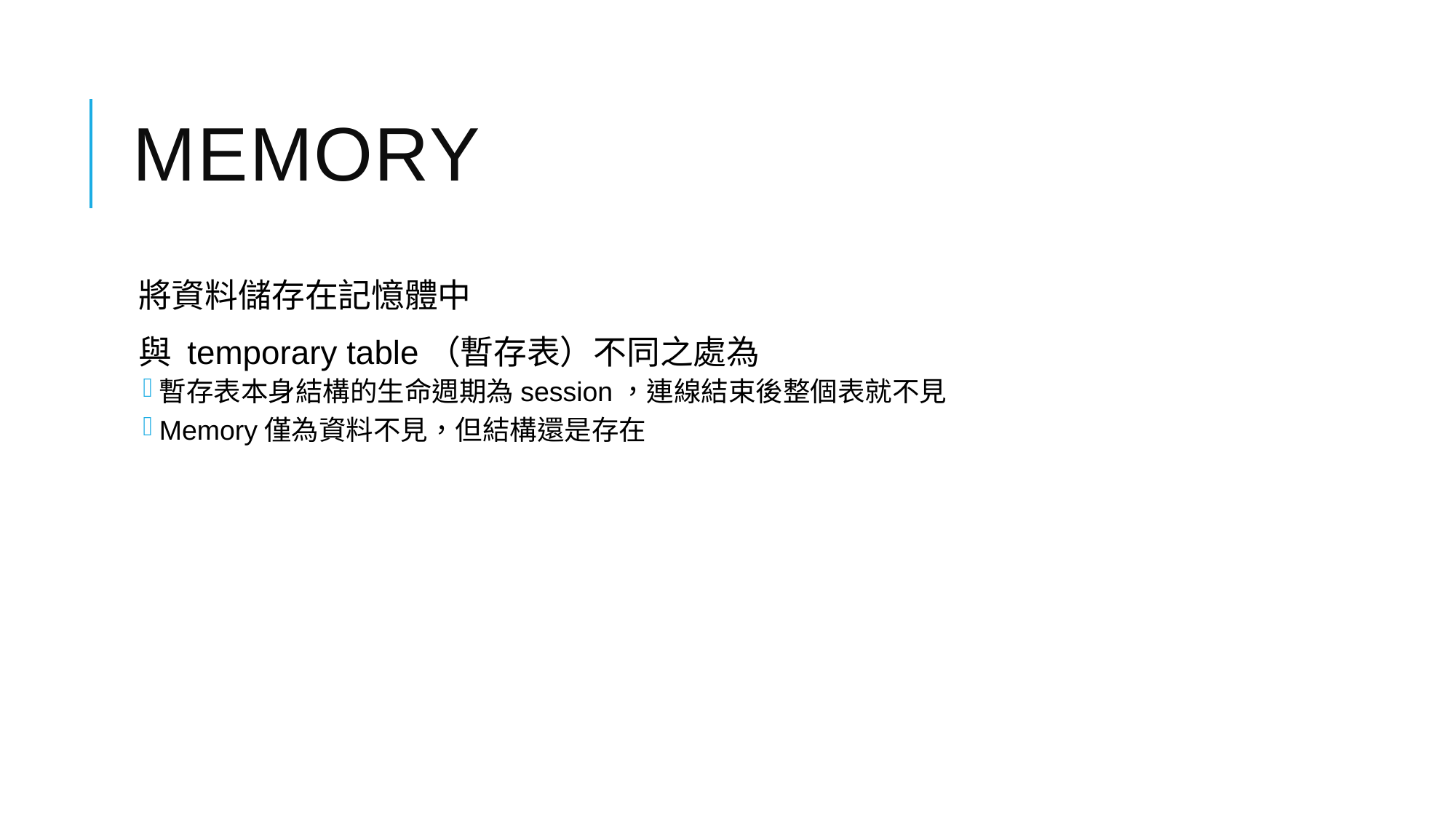

# memory
將資料儲存在記憶體中
與 temporary table（暫存表）不同之處為
暫存表本身結構的生命週期為session，連線結束後整個表就不見
Memory僅為資料不見，但結構還是存在